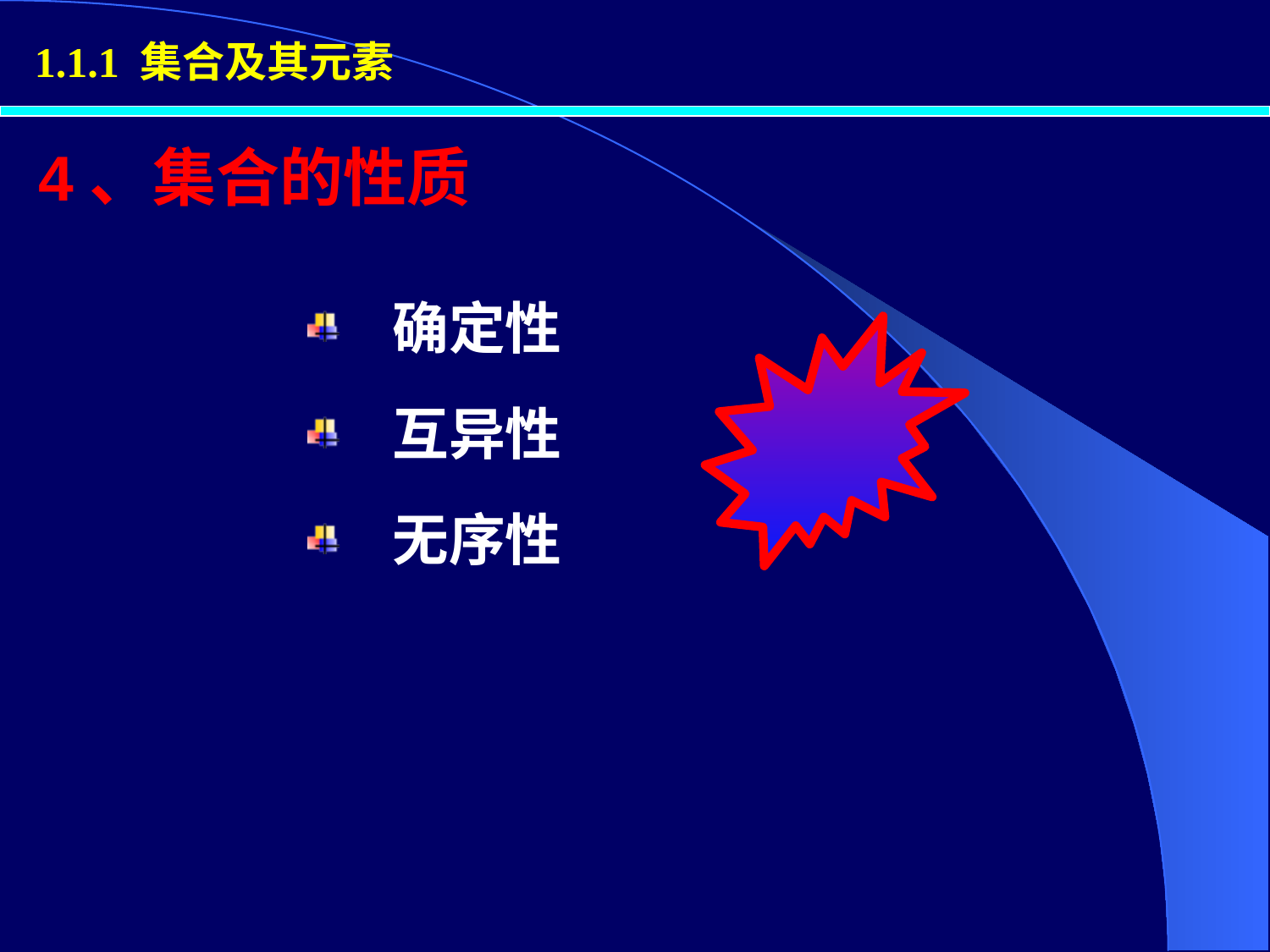

1.1.1 集合及其元素

# 4、集合的性质

确定性
互异性
无序性